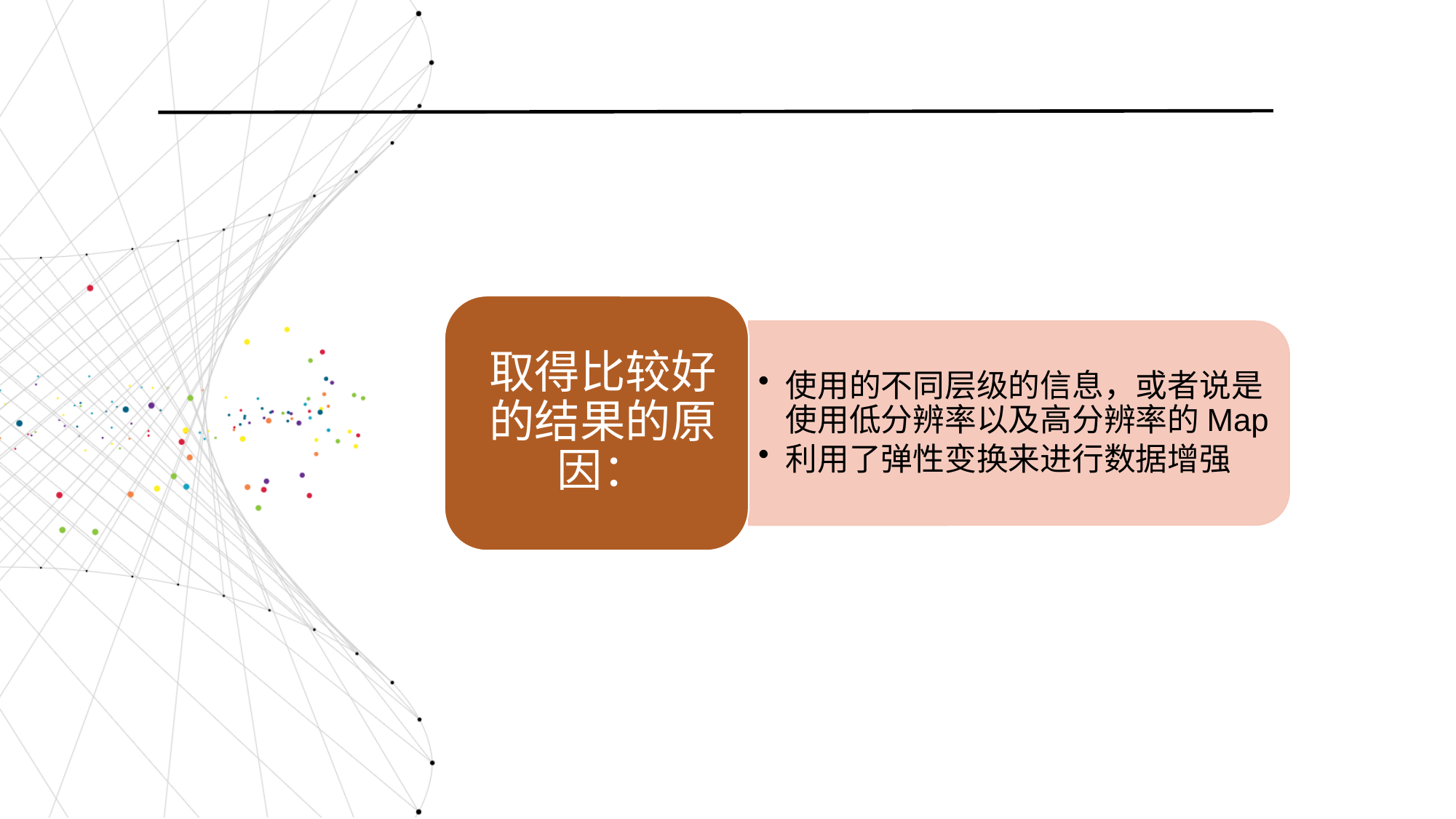

使用的不同层级的信息，或者说是使用低分辨率以及高分辨率的Map
利用了弹性变换来进行数据增强
取得比较好的结果的原因：